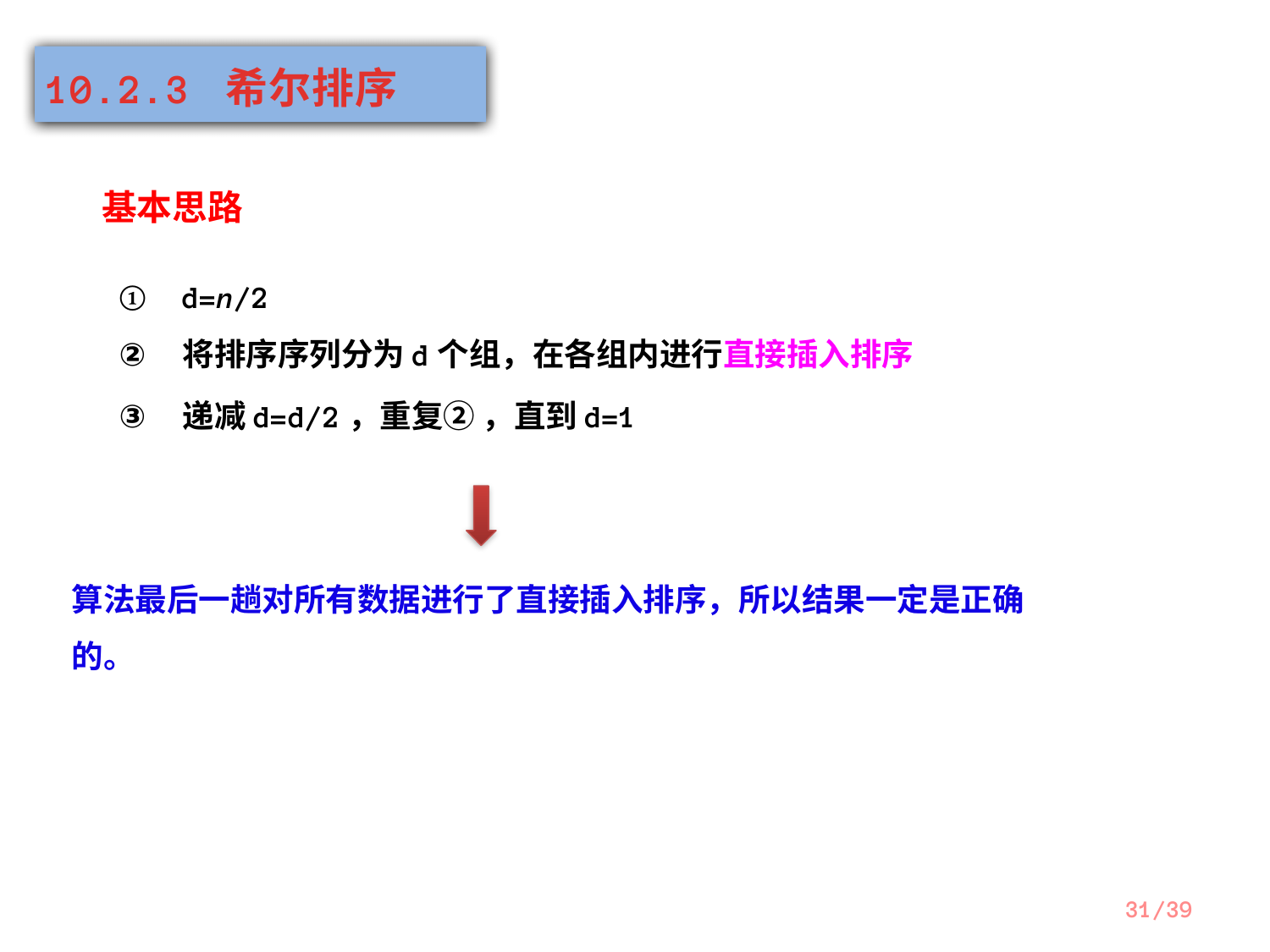

10.2.3 希尔排序
基本思路
d=n/2
将排序序列分为d个组，在各组内进行直接插入排序
递减d=d/2，重复② ，直到d=1

算法最后一趟对所有数据进行了直接插入排序，所以结果一定是正确的。
31/39